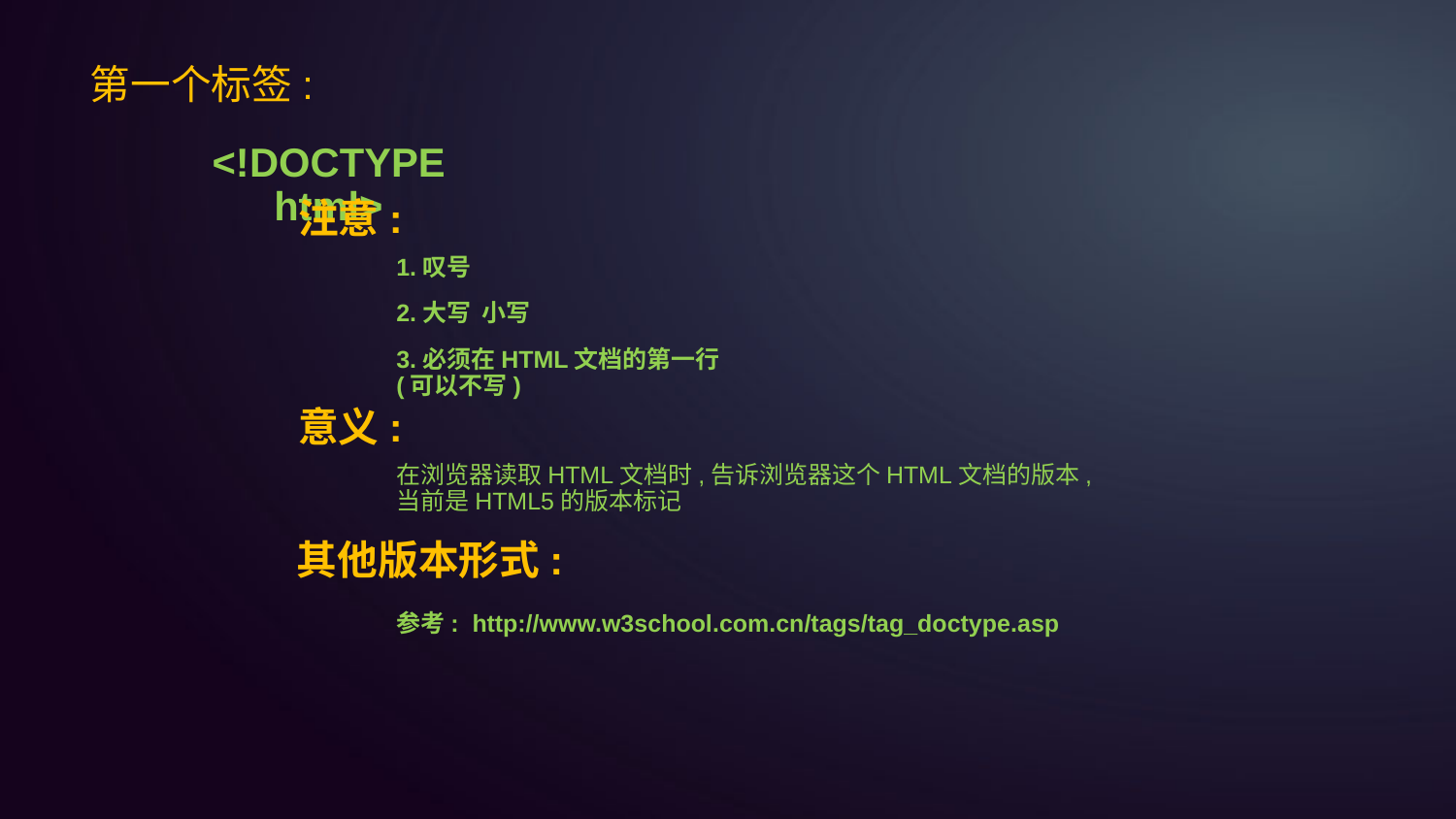

第一个标签:
<!DOCTYPE html>
注意:
1.叹号
2.大写  小写
3.必须在HTML文档的第一行(可以不写)
意义:
在浏览器读取HTML文档时,告诉浏览器这个HTML文档的版本,当前是HTML5的版本标记
其他版本形式:
参考:  http://www.w3school.com.cn/tags/tag_doctype.asp